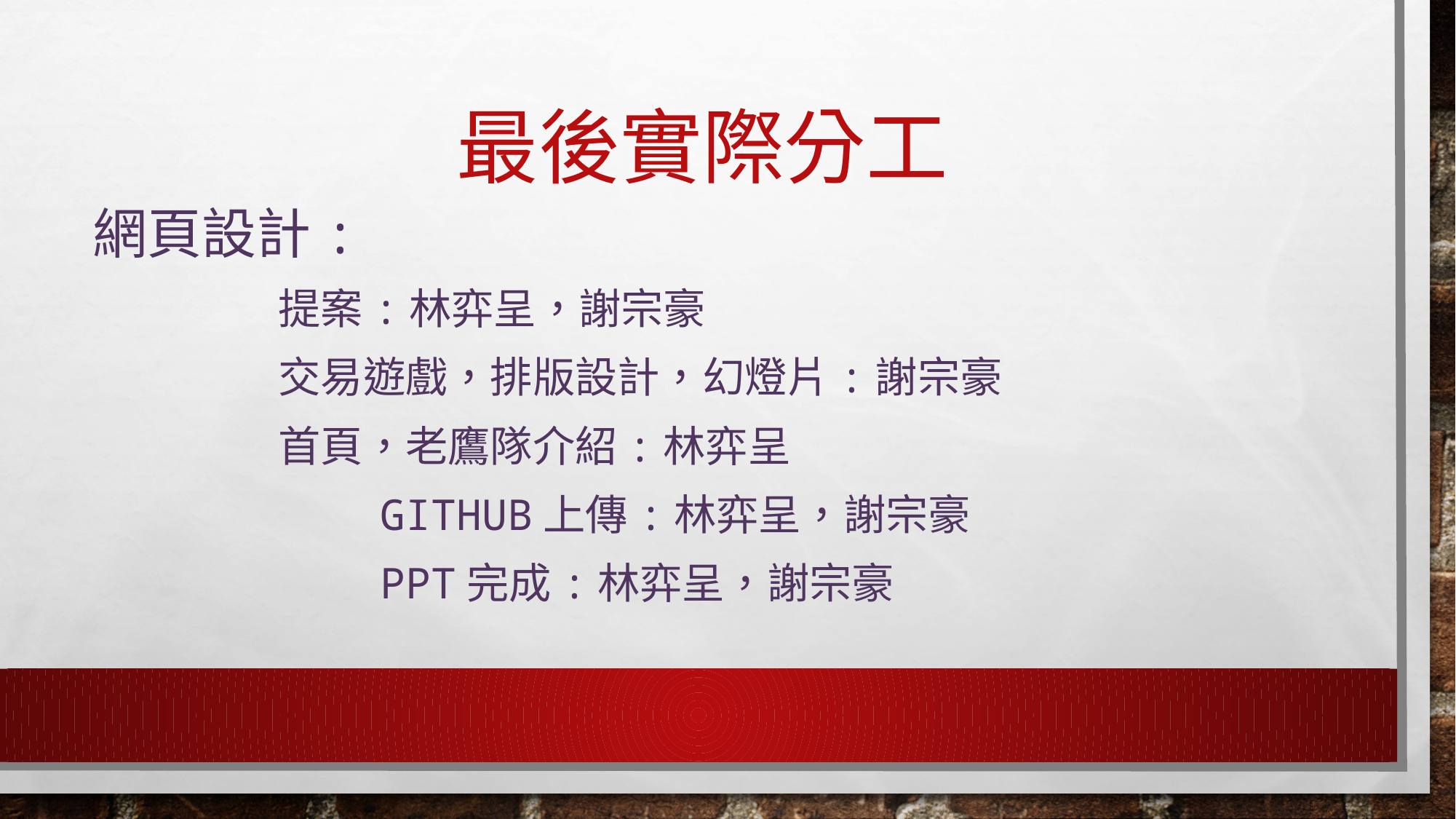

# 最後實際分工
網頁設計:
       提案:林弈呈，謝宗豪
       交易遊戲，排版設計，幻燈片:謝宗豪
       首頁，老鷹隊介紹:林弈呈
       GIthub上傳:林弈呈，謝宗豪
       PPT完成:林弈呈，謝宗豪